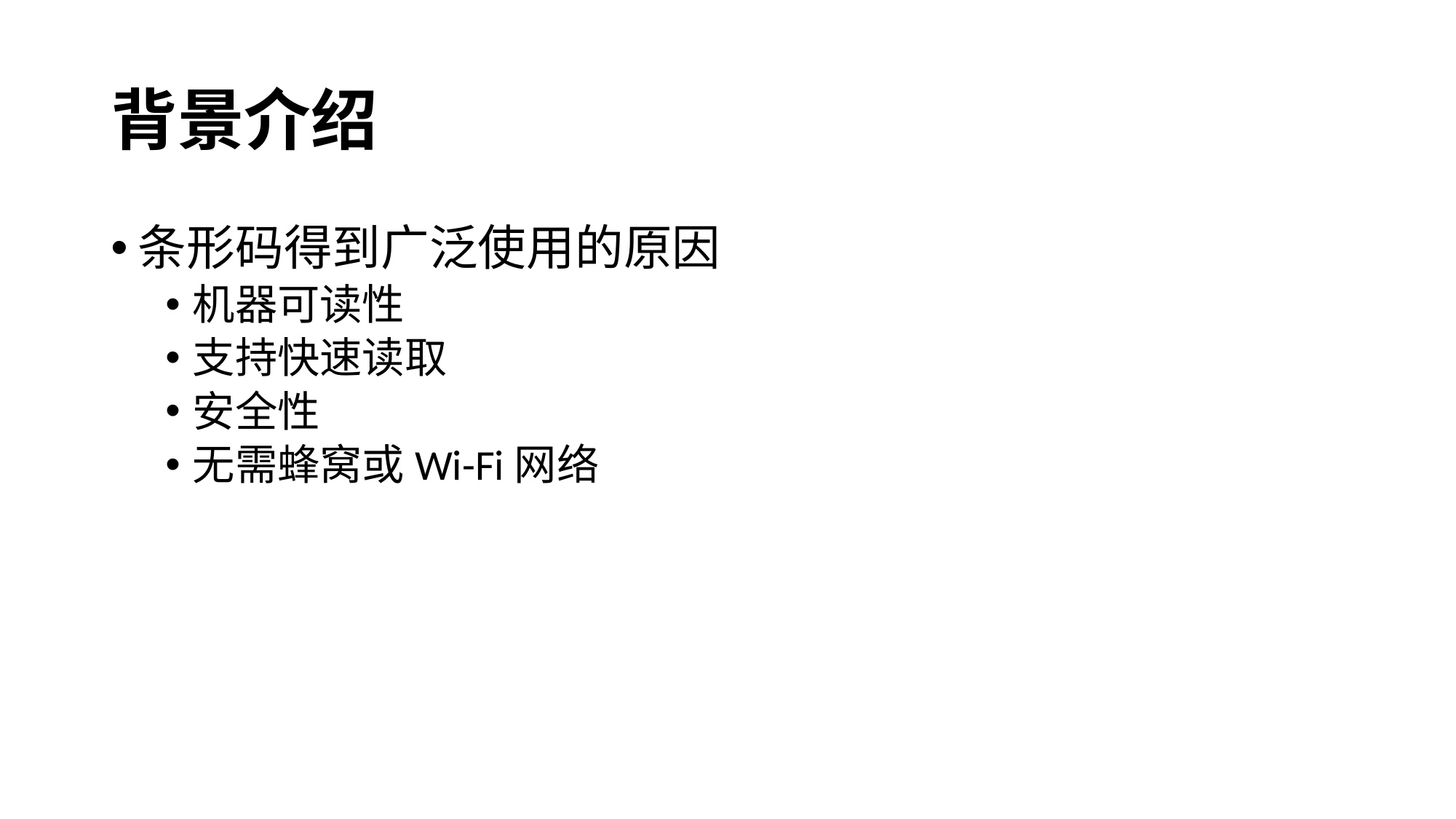

# 背景介绍
条形码得到广泛使用的原因
机器可读性
支持快速读取
安全性
无需蜂窝或Wi-Fi网络